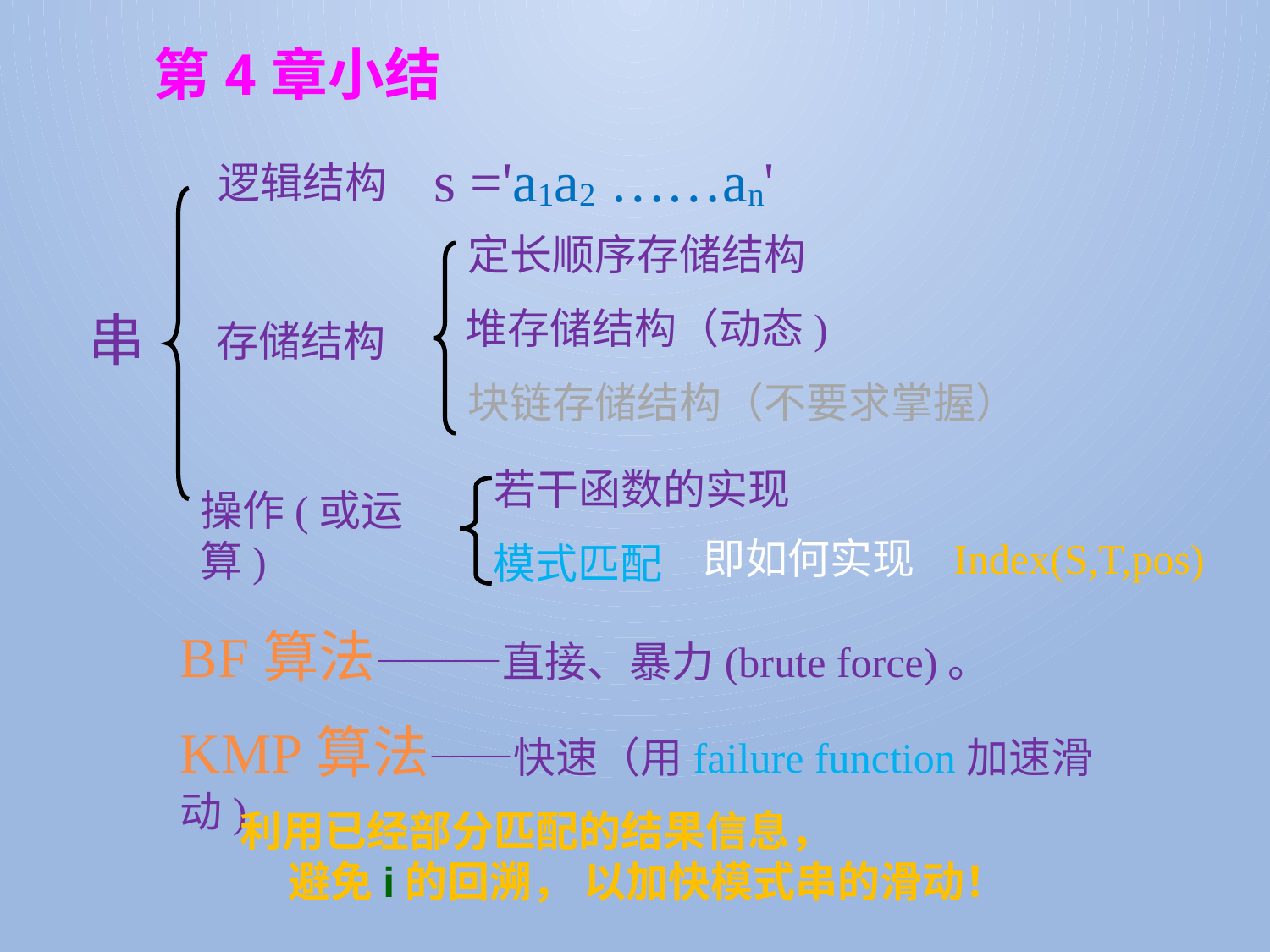

第4章小结
s ='a1a2 ……an'
逻辑结构
存储结构
操作(或运算)

定长顺序存储结构

堆存储结构（动态)
块链存储结构（不要求掌握）
串
若干函数的实现

模式匹配
即如何实现   Index(S,T,pos)
BF算法———直接、暴力(brute force)。
KMP算法——快速（用failure function加速滑动)
利用已经部分匹配的结果信息，
    避免i的回溯， 以加快模式串的滑动！